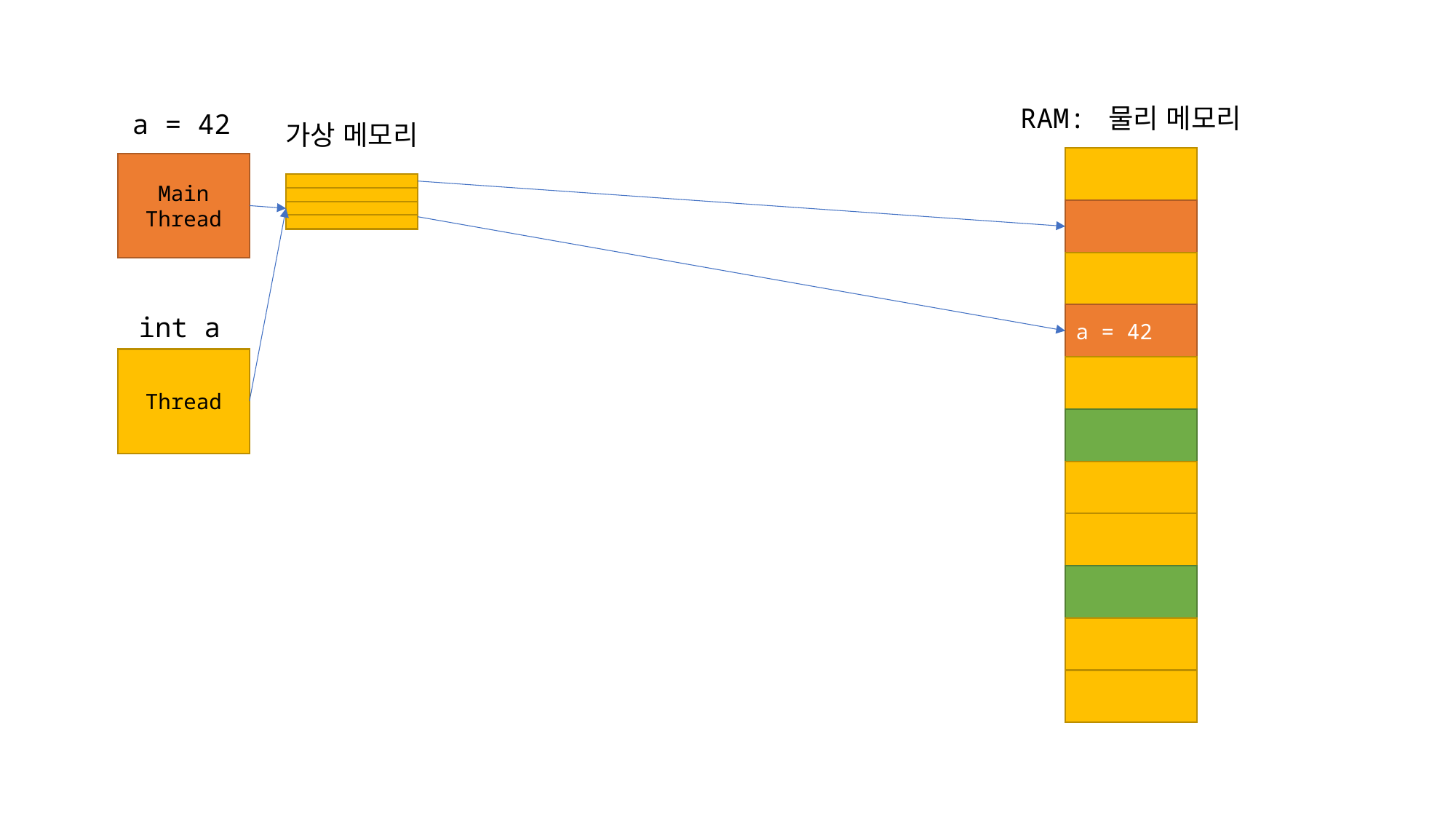

RAM: 물리 메모리
Notepad
a = 42
가상 메모리

Main Thread

int a
a = 42
Thread